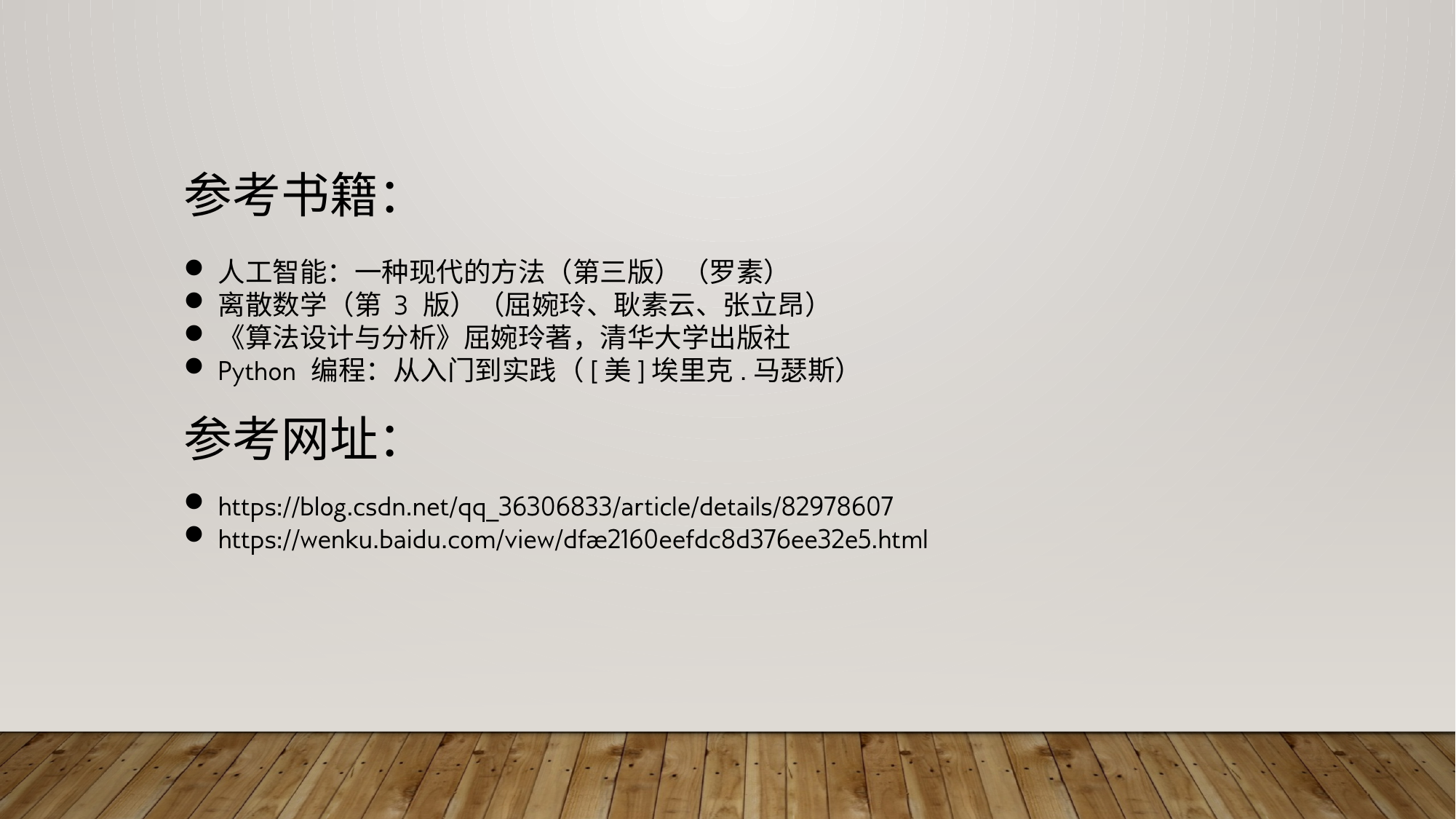

参考书籍：
人工智能：一种现代的方法（第三版）（罗素）
离散数学（第 3 版）（屈婉玲、耿素云、张立昂）
《算法设计与分析》屈婉玲著，清华大学出版社
Python 编程：从入门到实践（[美]埃里克.马瑟斯）
参考网址：
https://blog.csdn.net/qq_36306833/article/details/82978607
https://wenku.baidu.com/view/dfae2160eefdc8d376ee32e5.html